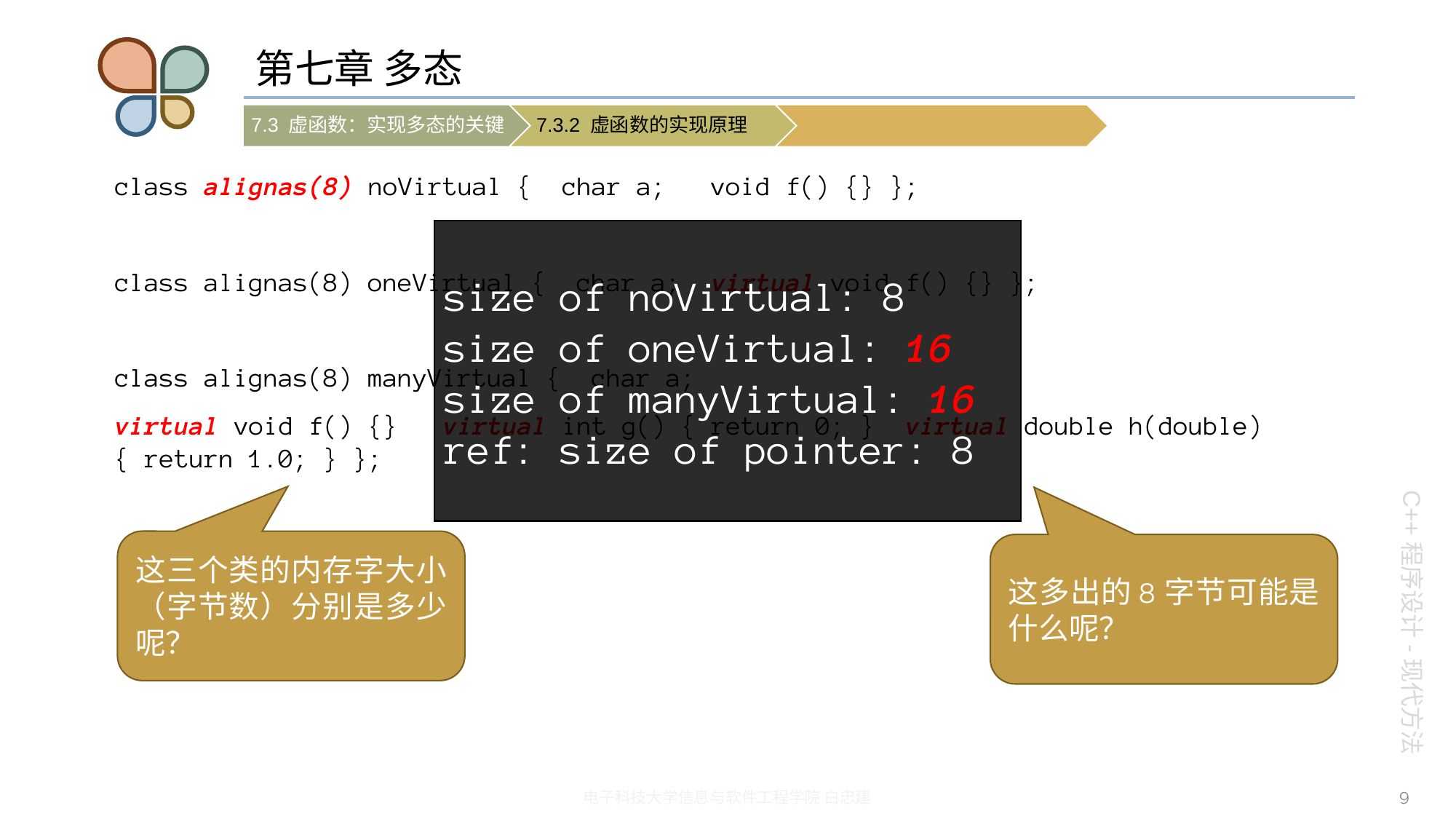

# 第七章 多态
7.3 虚函数：实现多态的关键
7.3.2 虚函数的实现原理

class alignas(8) noVirtual {  char a;   void f() {} };

class alignas(8) oneVirtual {  char a;  virtual void f() {} };

class alignas(8) manyVirtual {  char a;
virtual void f() {}   virtual int g() { return 0; }  virtual double h(double) { return 1.0; } };
size of noVirtual: 8
size of oneVirtual: 16
size of manyVirtual: 16
ref: size of pointer: 8
这三个类的内存字大小（字节数）分别是多少呢？
这多出的8字节可能是什么呢？
9